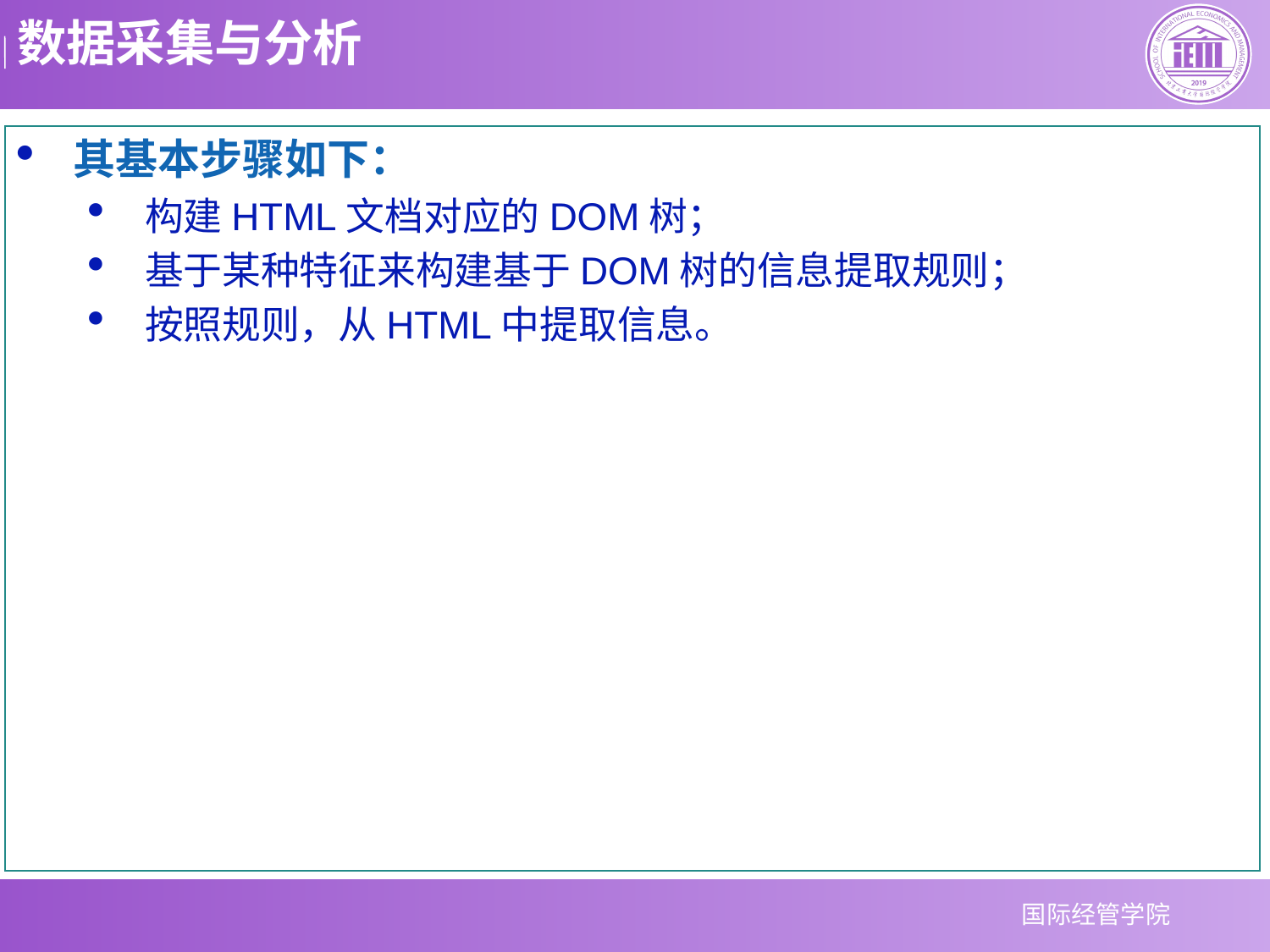

其基本步骤如下：
构建HTML文档对应的DOM树；
基于某种特征来构建基于DOM树的信息提取规则；
按照规则，从HTML中提取信息。